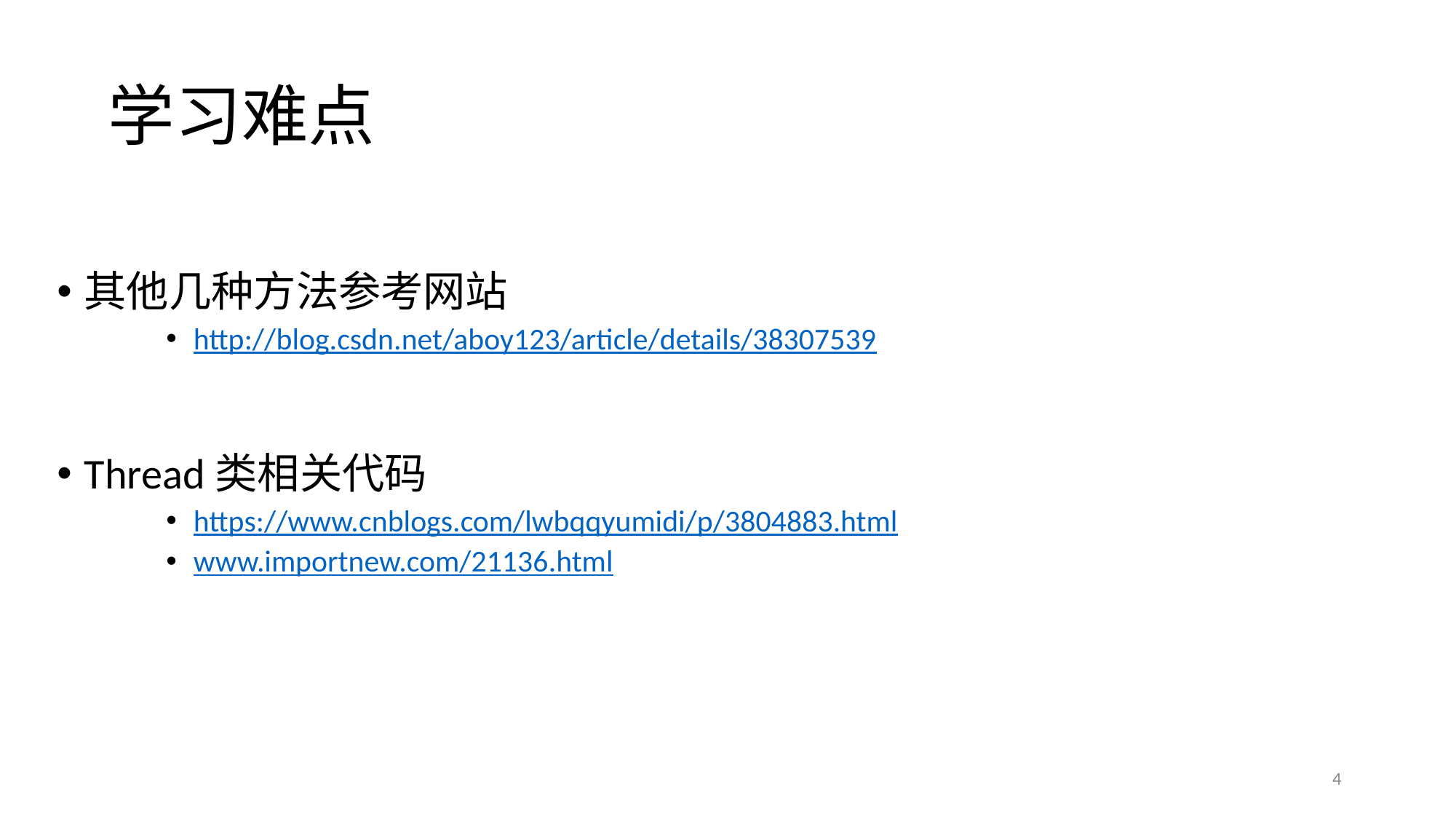

# 学习难点
其他几种方法参考网站
http://blog.csdn.net/aboy123/article/details/38307539

Thread类相关代码
https://www.cnblogs.com/lwbqqyumidi/p/3804883.html
www.importnew.com/21136.html
4